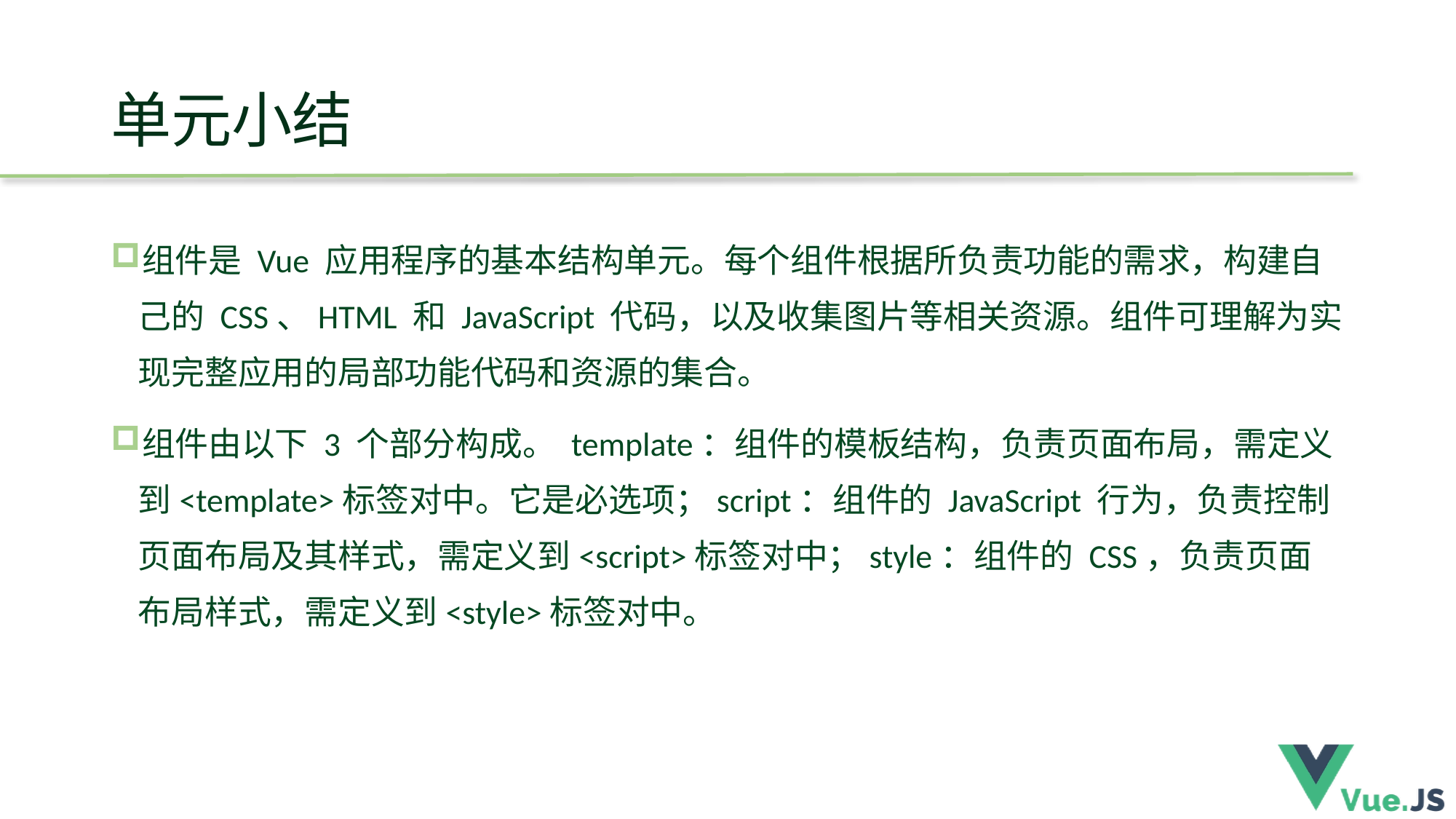

# 单元小结
组件是 Vue 应用程序的基本结构单元。每个组件根据所负责功能的需求，构建自己的 CSS、HTML 和 JavaScript 代码，以及收集图片等相关资源。组件可理解为实现完整应用的局部功能代码和资源的集合。
组件由以下 3 个部分构成。 template：组件的模板结构，负责页面布局，需定义到<template>标签对中。它是必选项；script：组件的 JavaScript 行为，负责控制页面布局及其样式，需定义到<script>标签对中；style：组件的 CSS，负责页面布局样式，需定义到<style>标签对中。